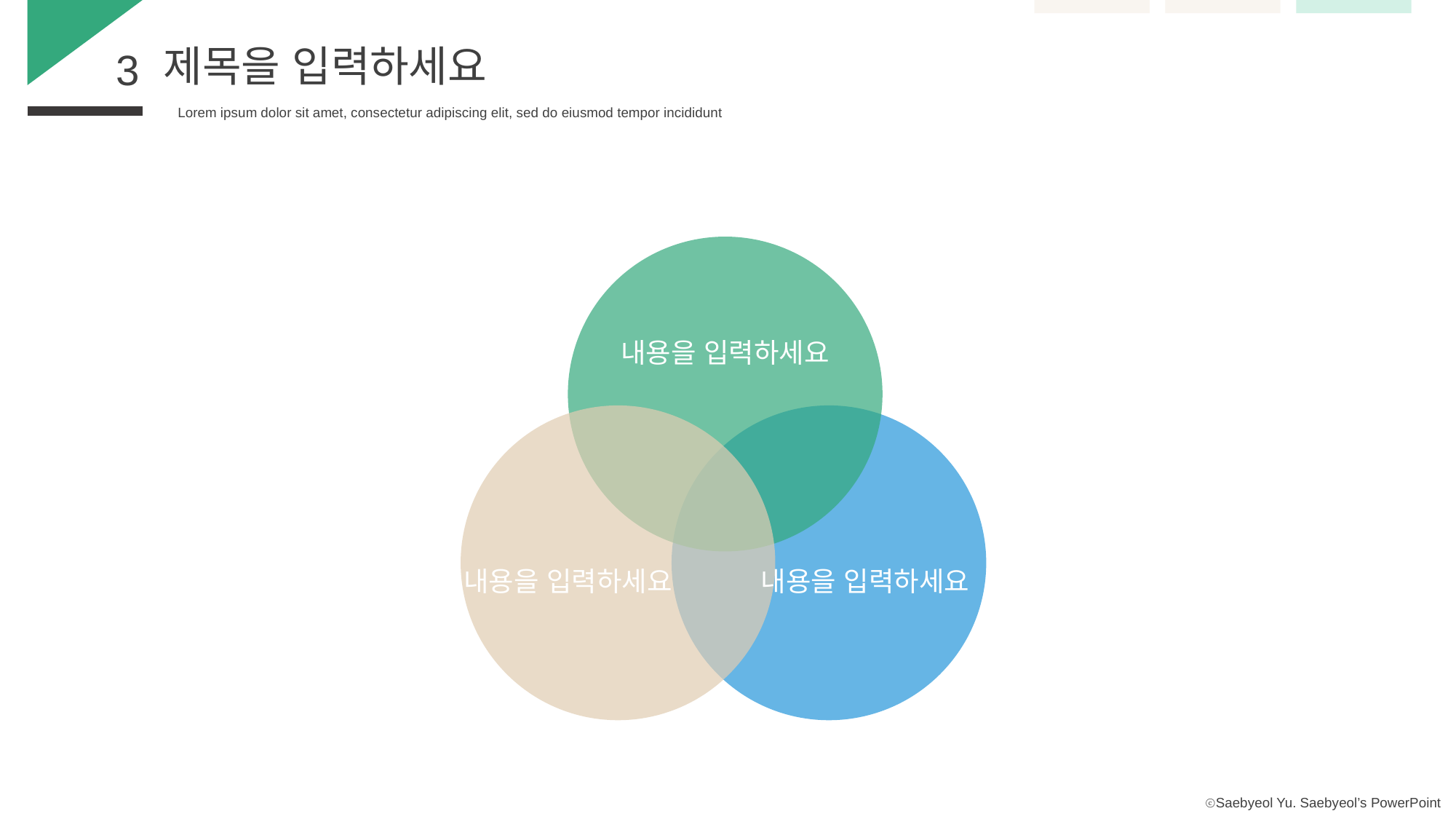

제목을 입력하세요
3
Lorem ipsum dolor sit amet, consectetur adipiscing elit, sed do eiusmod tempor incididunt

내용을 입력하세요

내용을 입력하세요
내용을 입력하세요